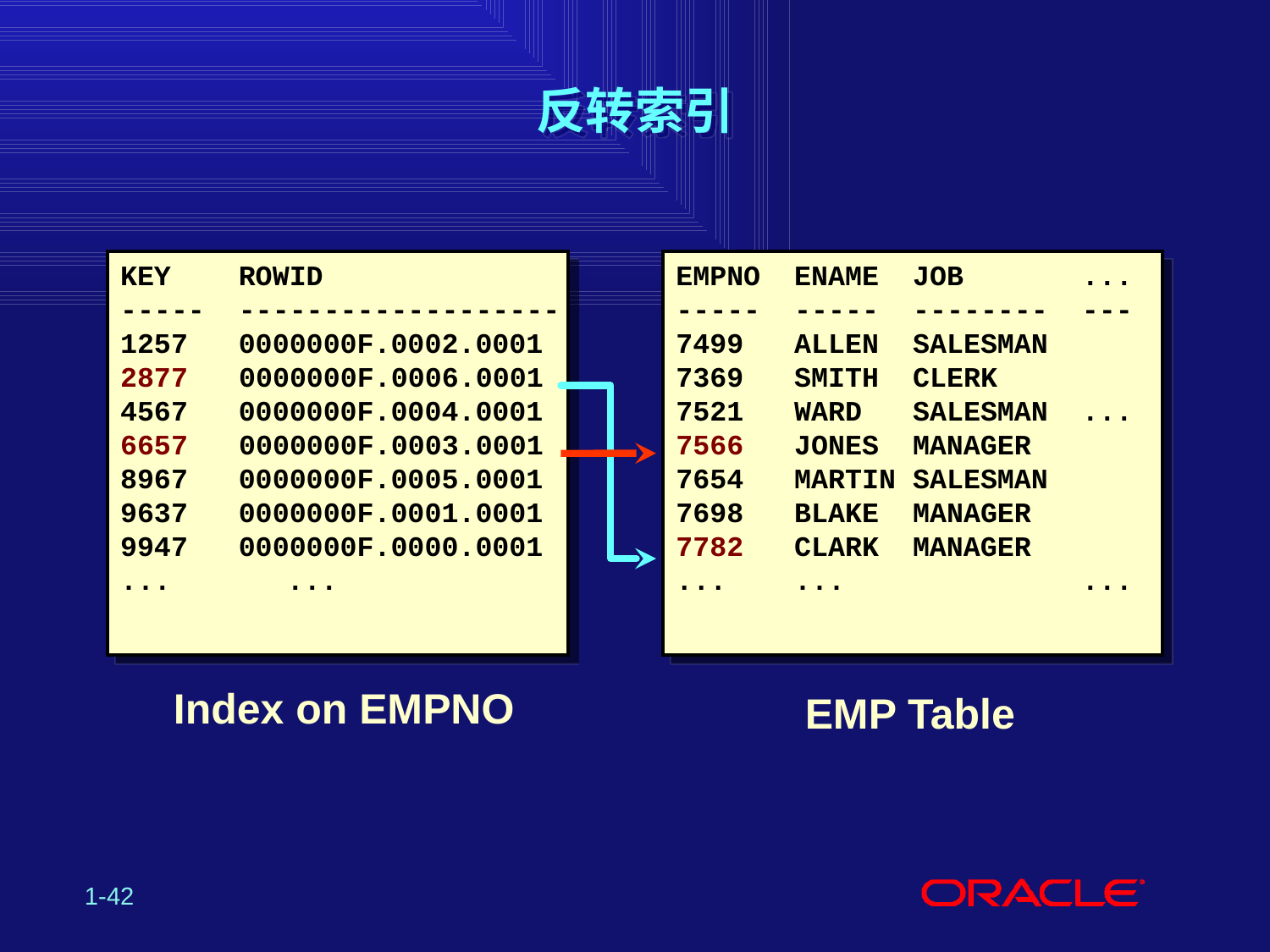

# 反转索引
KEY    ROWID
-----  -------------------
1257   0000000F.0002.0001
2877   0000000F.0006.0001
4567   0000000F.0004.0001
6657   0000000F.0003.0001
8967   0000000F.0005.0001
9637   0000000F.0001.0001
9947   0000000F.0000.0001
...	...
EMPNO  ENAME  JOB       ...
-----  -----  --------  ---
7499   ALLEN  SALESMAN
7369   SMITH  CLERK
7521   WARD   SALESMAN  ...
7566   JONES  MANAGER
7654   MARTIN SALESMAN
7698   BLAKE  MANAGER
7782   CLARK  MANAGER
...    ...              ...

Index on EMPNO
EMP Table